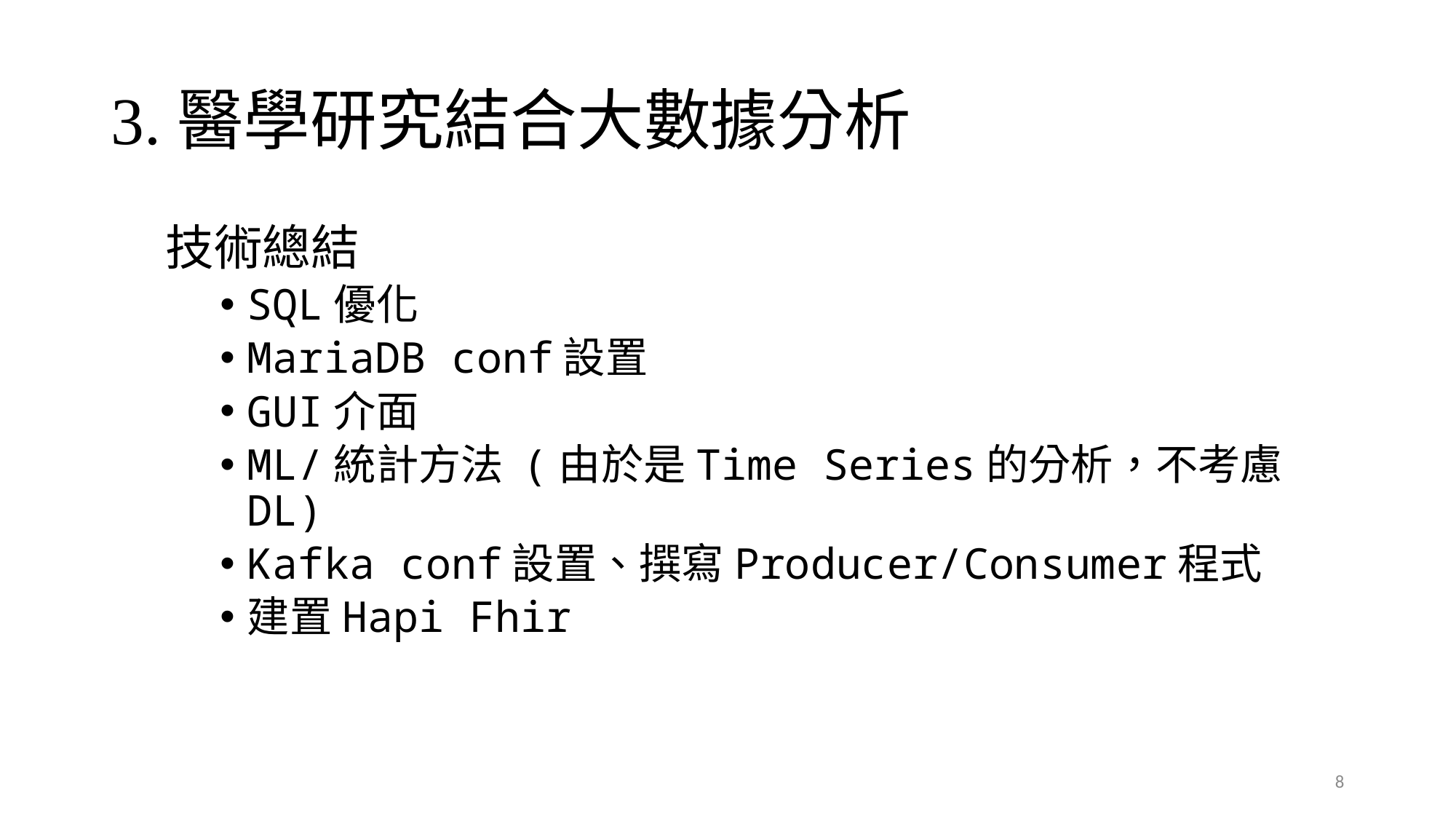

# 3.醫學研究結合大數據分析
技術總結
SQL優化
MariaDB conf設置
GUI介面
ML/統計方法 (由於是Time Series的分析，不考慮DL)
Kafka conf設置、撰寫Producer/Consumer程式
建置Hapi Fhir
8